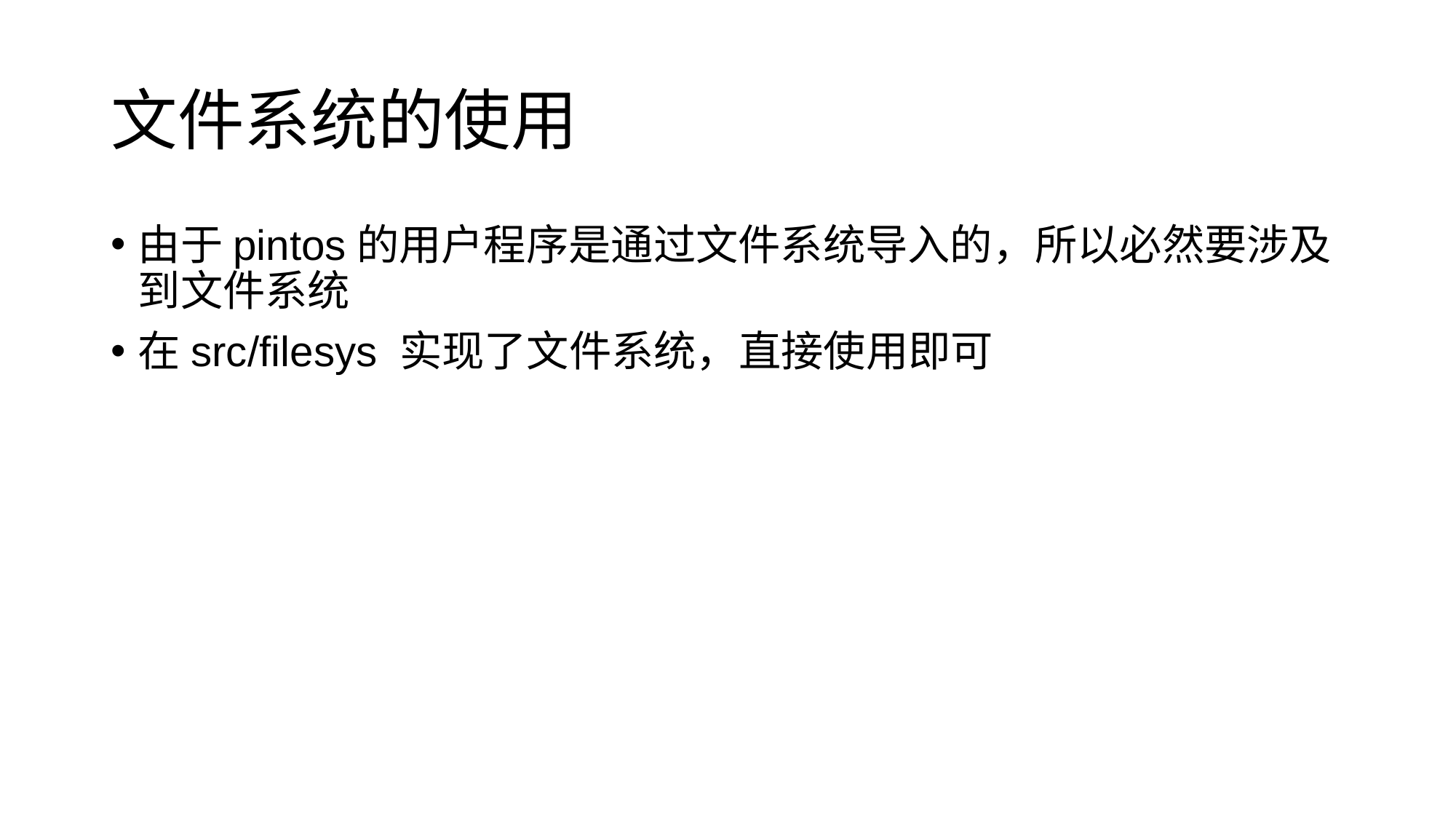

# 文件系统的使用
由于pintos的用户程序是通过文件系统导入的，所以必然要涉及到文件系统
在src/filesys 实现了文件系统，直接使用即可